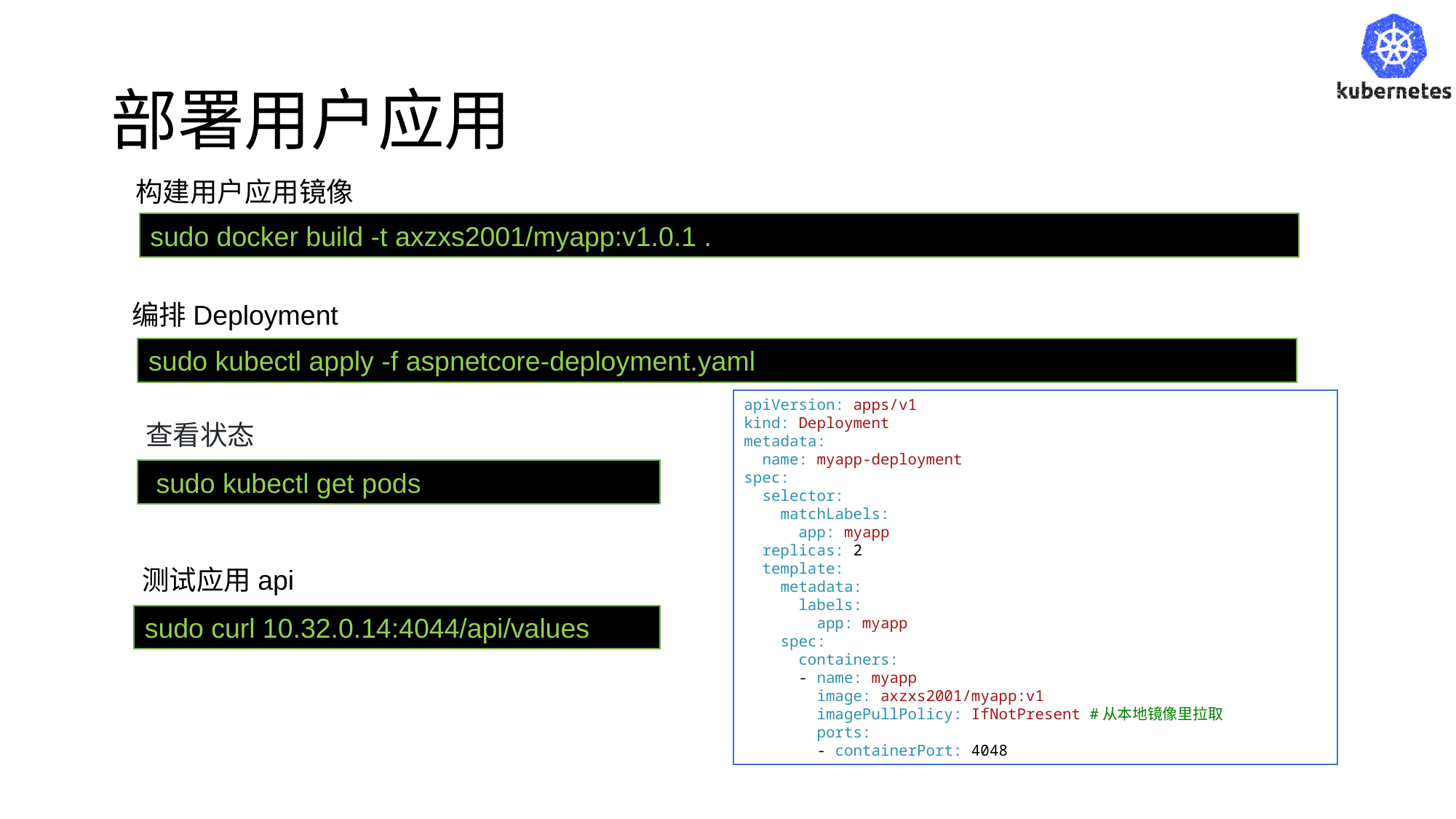

# 部署用户应用
构建用户应用镜像
sudo docker build -t axzxs2001/myapp:v1.0.1 .

编排Deployment
sudo kubectl apply -f aspnetcore-deployment.yaml
apiVersion: apps/v1
kind: Deployment
metadata:
  name: myapp-deployment
spec:
  selector:
    matchLabels:
      app: myapp
  replicas: 2
  template:
    metadata:
      labels:
        app: myapp
    spec:
      containers:
      - name: myapp
        image: axzxs2001/myapp:v1
        imagePullPolicy: IfNotPresent #从本地镜像里拉取
        ports:
        - containerPort: 4048
查看状态
 sudo kubectl get pods
测试应用api
sudo curl 10.32.0.14:4044/api/values